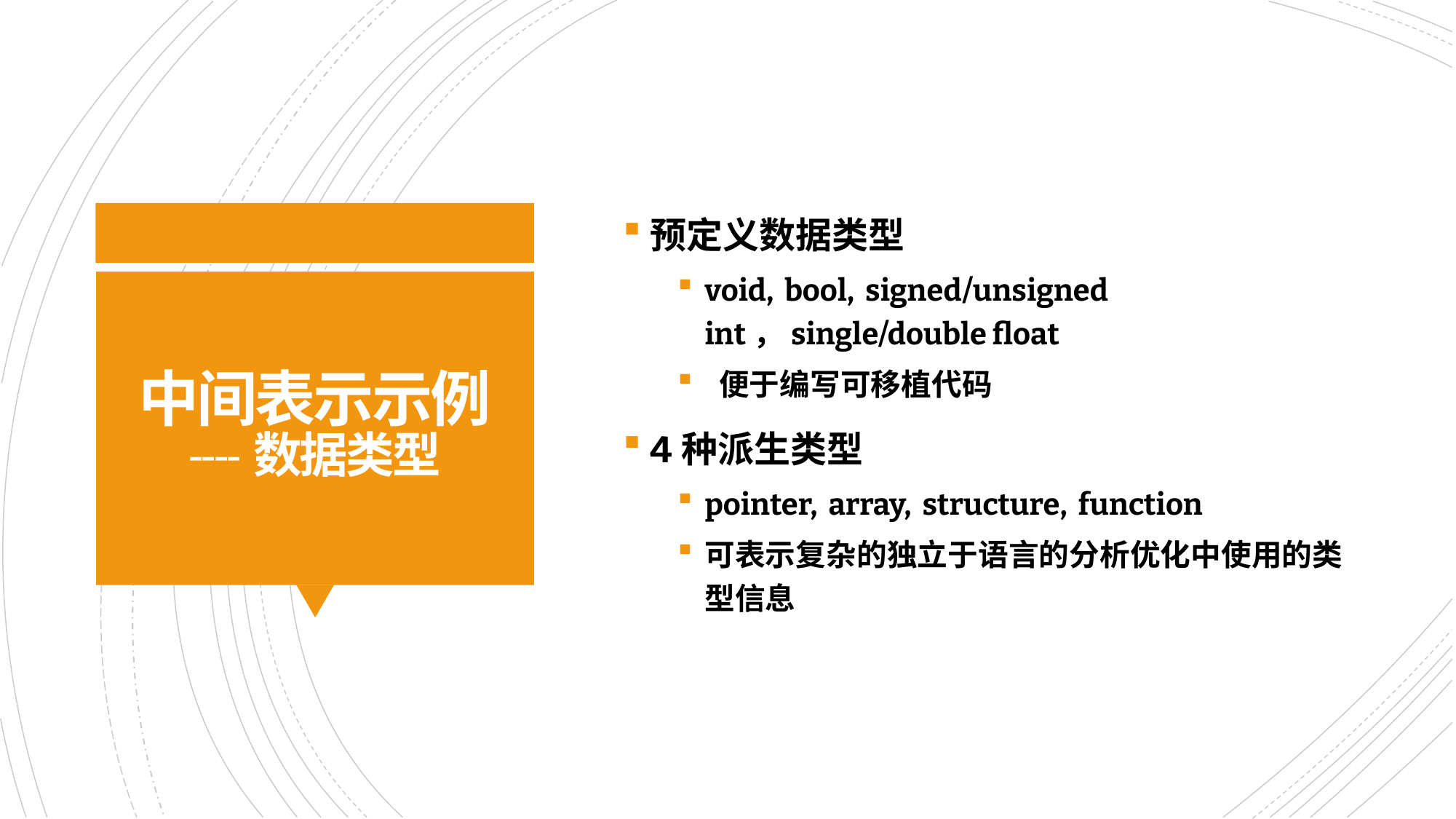

预定义数据类型
void,  bool,  signed/unsigned int，single/double float
 便于编写可移植代码
4种派生类型
pointer,  array,  structure,  function
可表示复杂的独立于语言的分析优化中使用的类型信息
中间表示示例
----数据类型